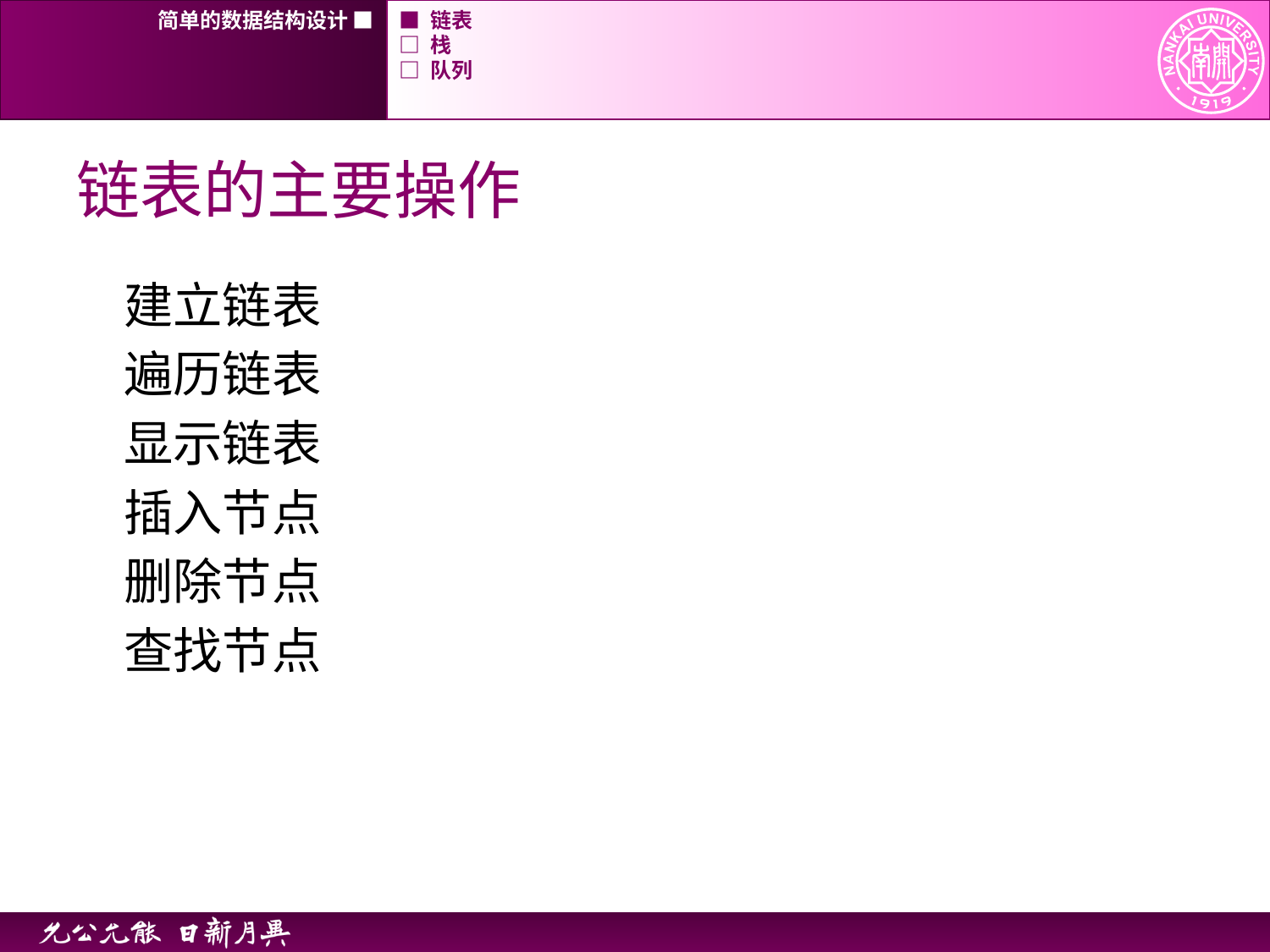

简单的数据结构设计 ■
■ 链表
□ 栈
□ 队列

# 链表的主要操作
建立链表
遍历链表
显示链表
插入节点
删除节点
查找节点